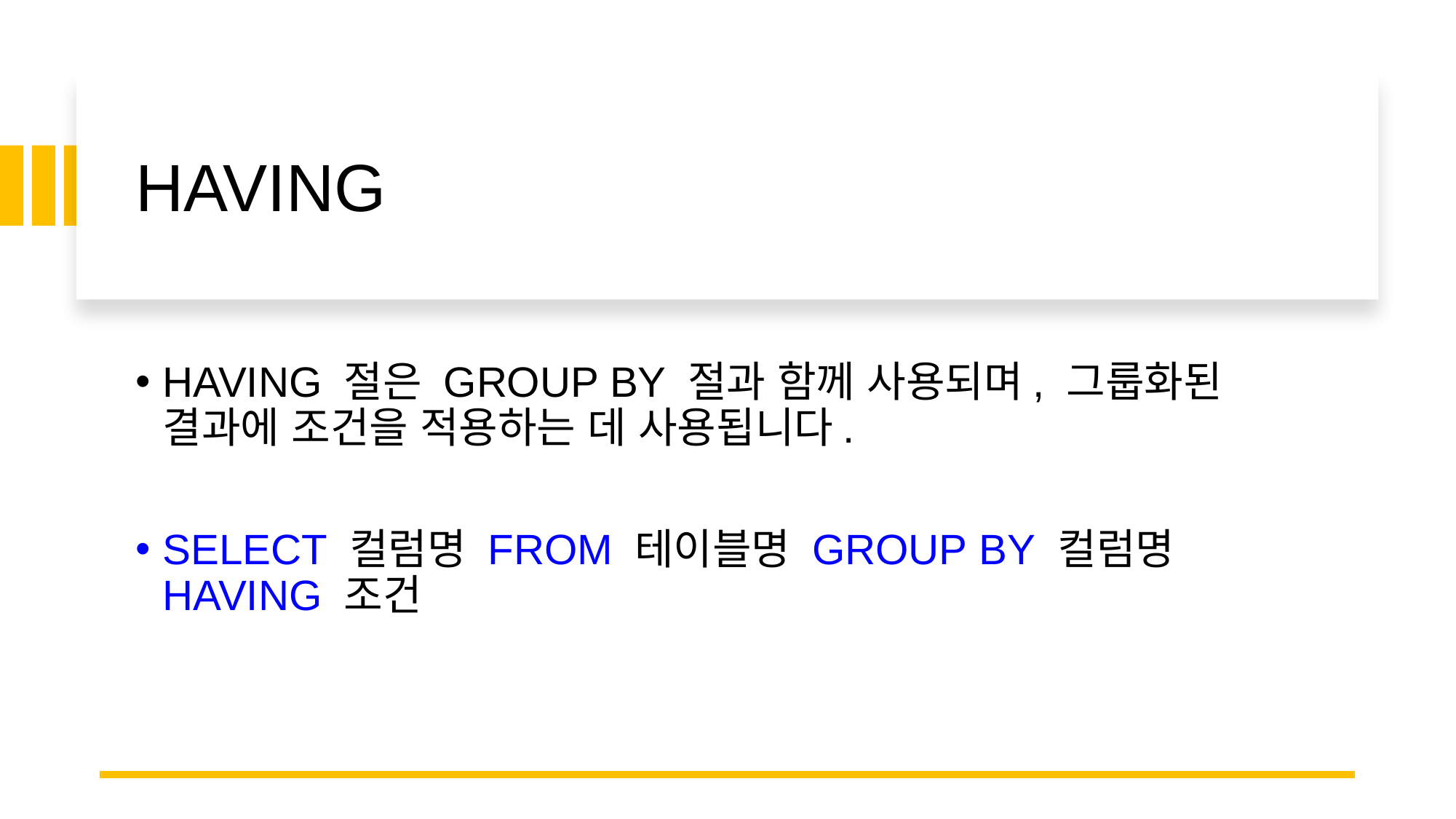

# HAVING
HAVING 절은 GROUP BY 절과 함께 사용되며, 그룹화된 결과에 조건을 적용하는 데 사용됩니다.

SELECT 컬럼명 FROM 테이블명 GROUP BY 컬럼명 HAVING 조건